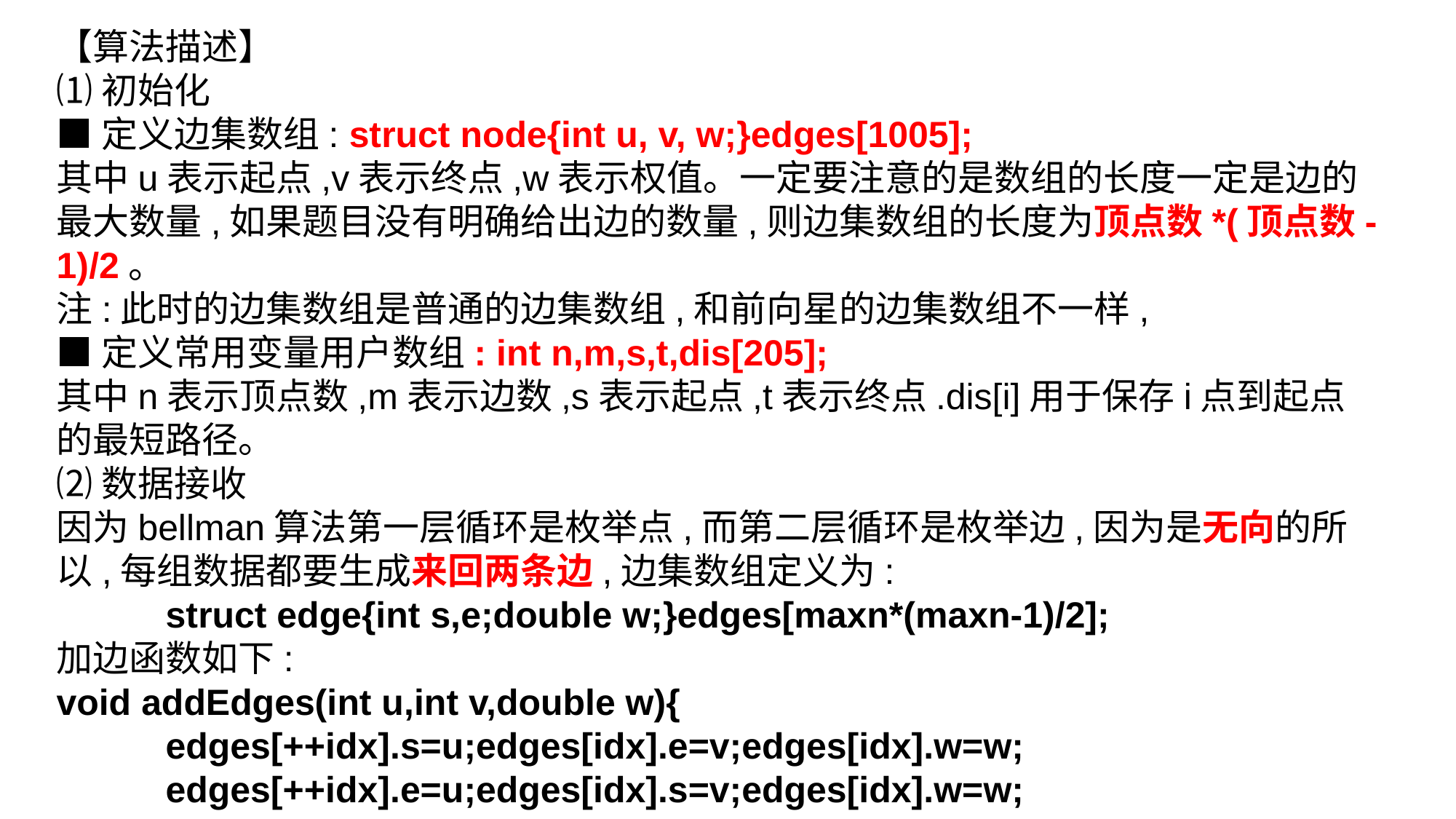

【算法描述】
⑴初始化
■定义边集数组: struct node{int u, v, w;}edges[1005];
其中u表示起点,v表示终点,w表示权值。一定要注意的是数组的长度一定是边的最大数量,如果题目没有明确给出边的数量,则边集数组的长度为顶点数*(顶点数-1)/2。
注:此时的边集数组是普通的边集数组,和前向星的边集数组不一样,
■定义常用变量用户数组: int n,m,s,t,dis[205];
其中n表示顶点数,m表示边数,s表示起点,t表示终点.dis[i]用于保存i点到起点的最短路径。
⑵数据接收
因为bellman算法第一层循环是枚举点,而第二层循环是枚举边,因为是无向的所以,每组数据都要生成来回两条边,边集数组定义为:
	struct edge{int s,e;double w;}edges[maxn*(maxn-1)/2];
加边函数如下:
void addEdges(int u,int v,double w){
	edges[++idx].s=u;edges[idx].e=v;edges[idx].w=w;
	edges[++idx].e=u;edges[idx].s=v;edges[idx].w=w;
}